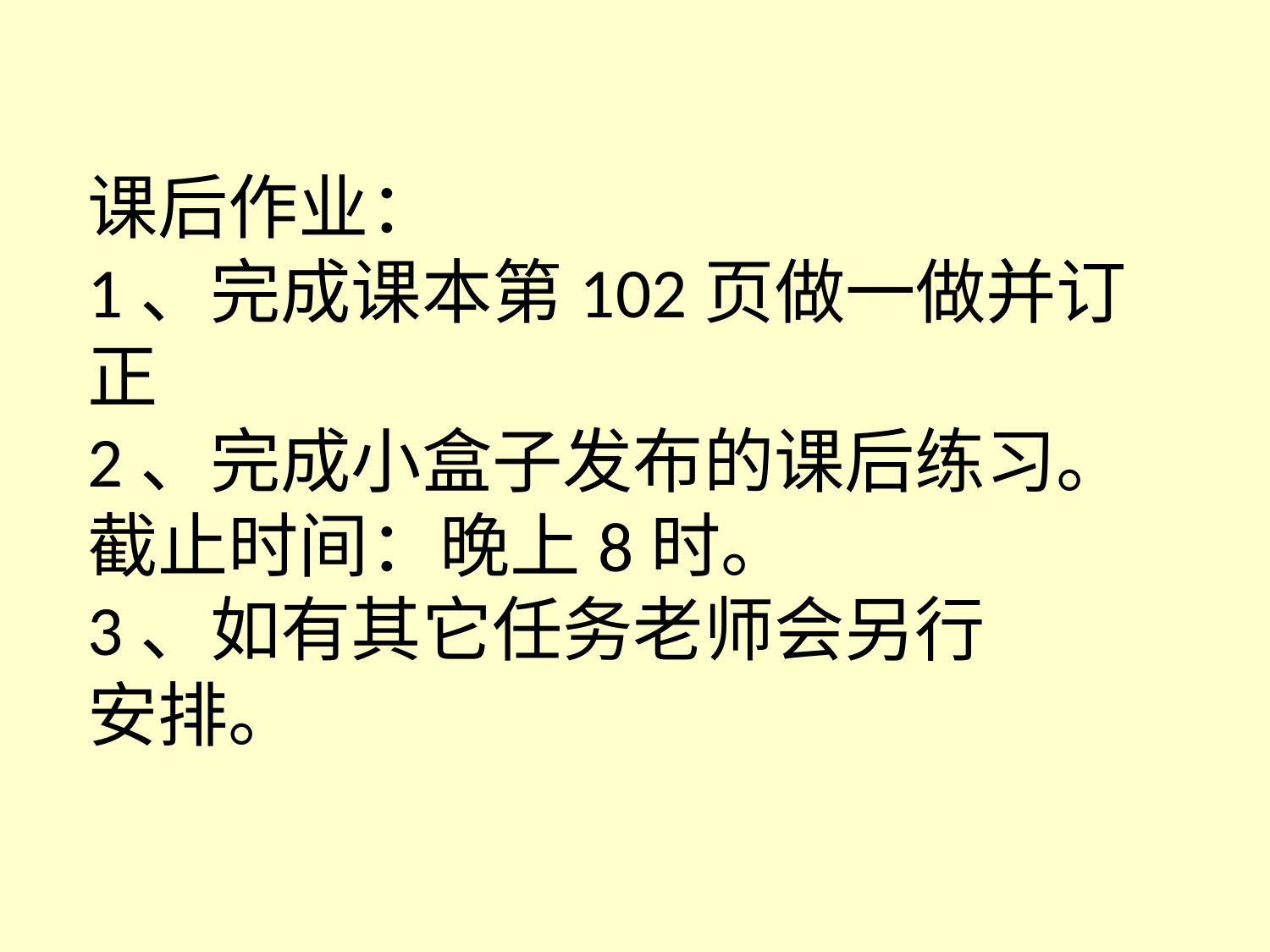

课后作业：
1、完成课本第102页做一做并订正
2、完成小盒子发布的课后练习。截止时间：晚上8时。
3、如有其它任务老师会另行
安排。